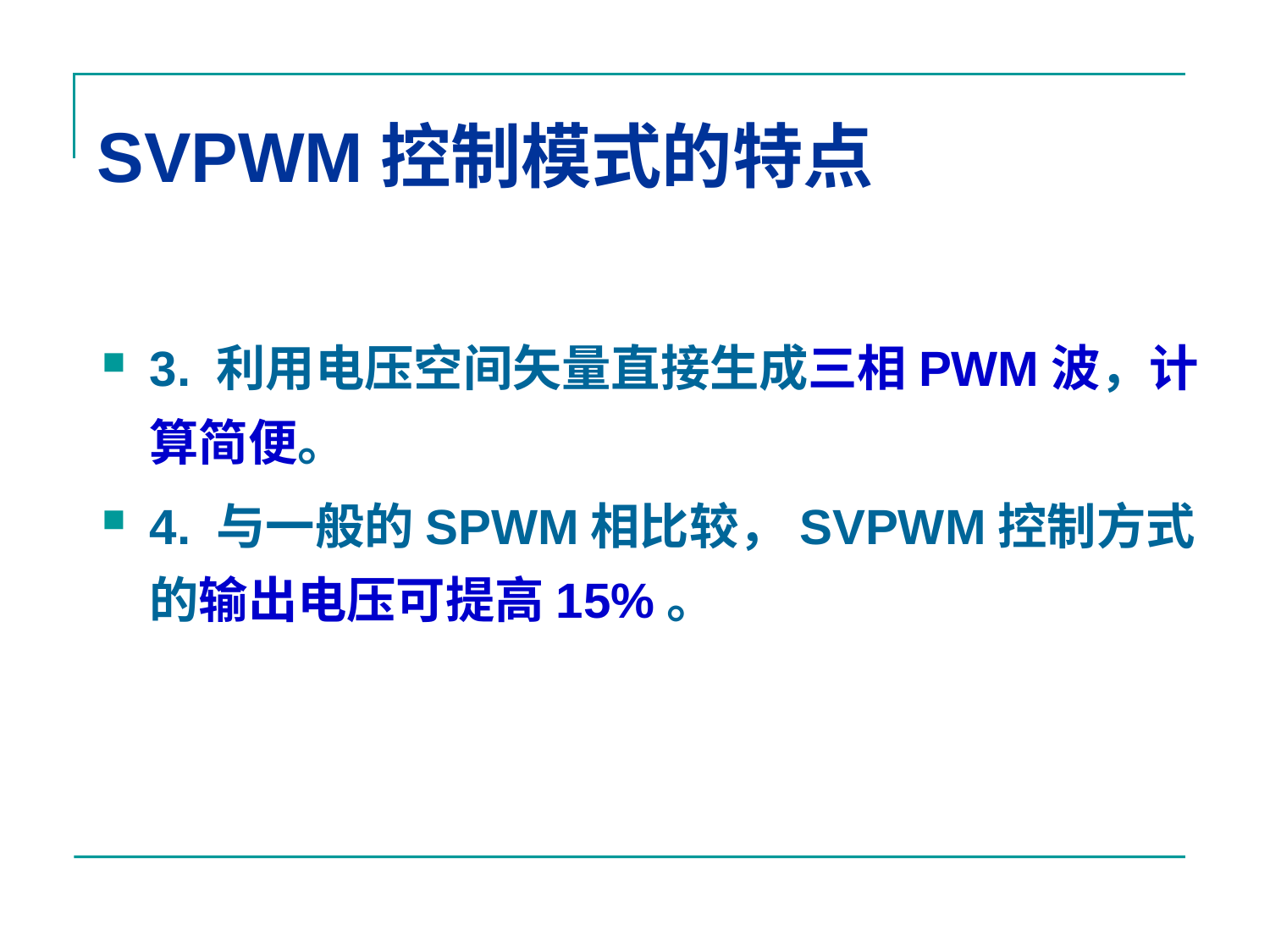

# SVPWM控制模式的特点
3. 利用电压空间矢量直接生成三相PWM波，计算简便。
4. 与一般的SPWM相比较，SVPWM控制方式的输出电压可提高15%。